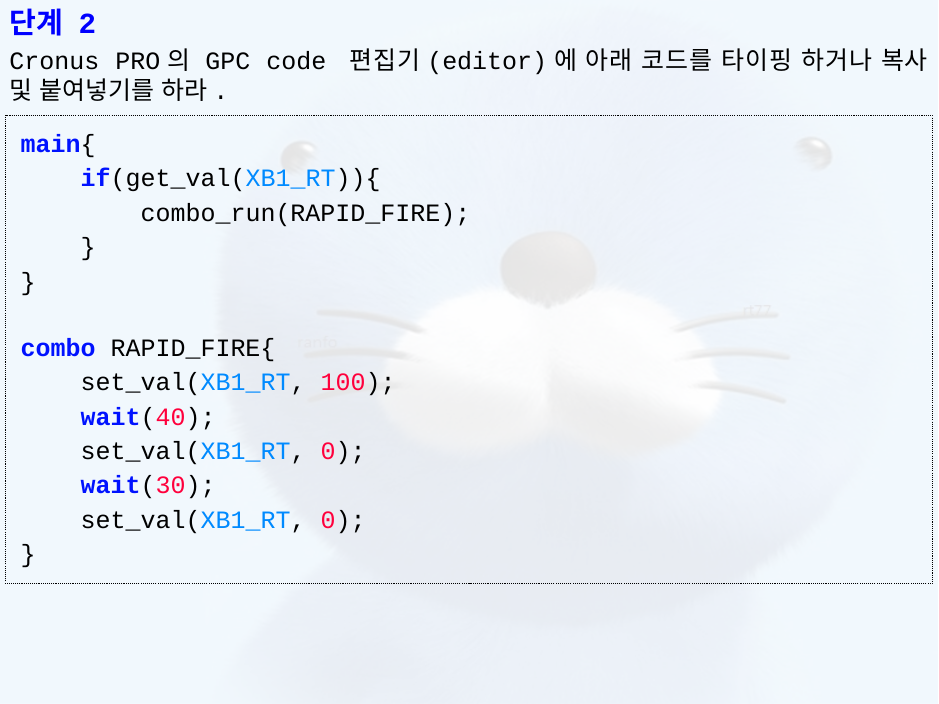

단계 2
Cronus PRO의 GPC code 편집기(editor)에 아래 코드를 타이핑 하거나 복사 및 붙여넣기를 하라.

main{
    if(get_val(XB1_RT)){
        combo_run(RAPID_FIRE);
    }
}

combo RAPID_FIRE{
    set_val(XB1_RT, 100);
    wait(40);
    set_val(XB1_RT, 0);
    wait(30);
    set_val(XB1_RT, 0);
}